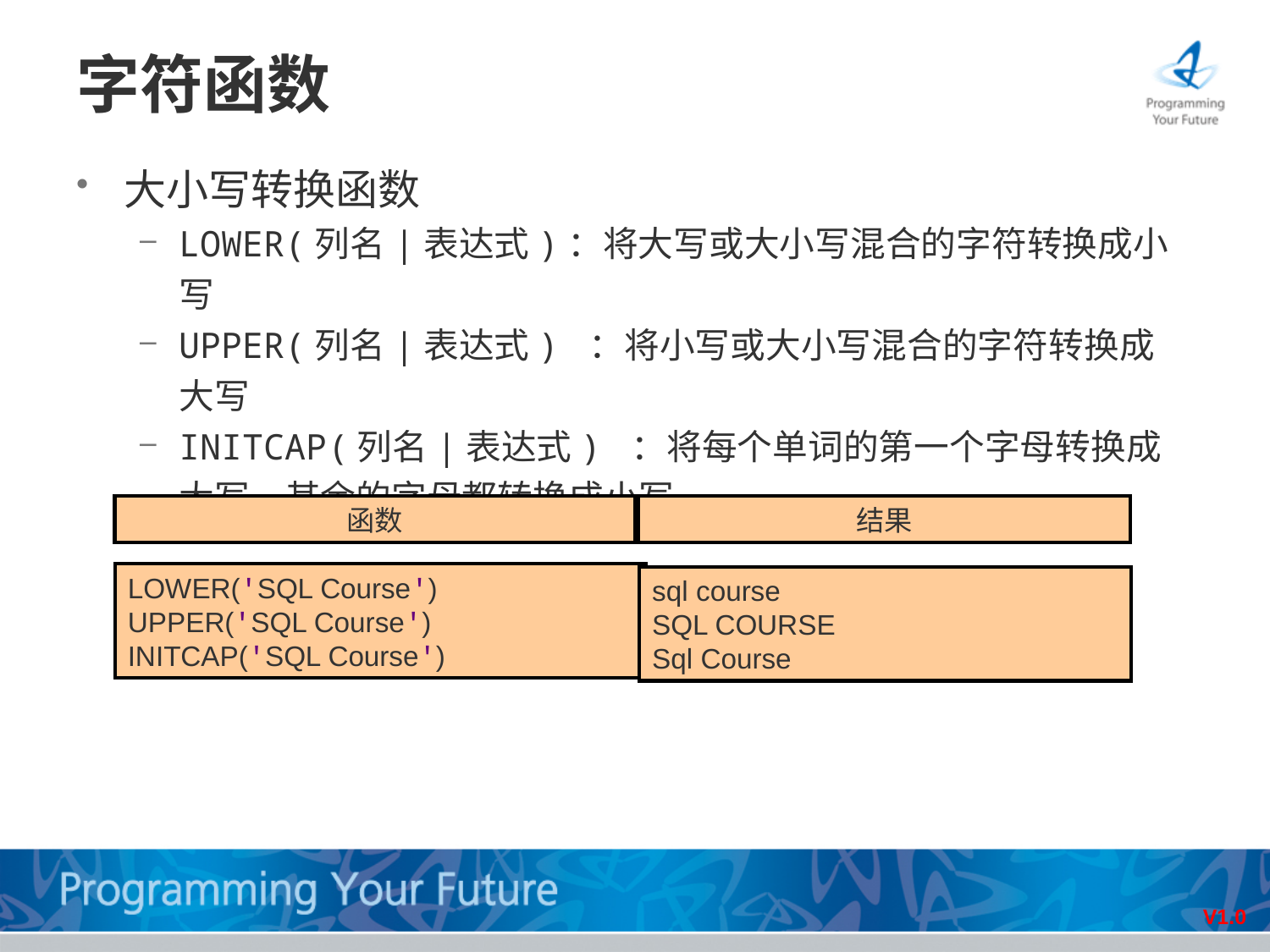

# 字符函数
大小写转换函数
LOWER(列名|表达式)：将大写或大小写混合的字符转换成小写
UPPER(列名|表达式) ：将小写或大小写混合的字符转换成大写
INITCAP(列名|表达式) ：将每个单词的第一个字母转换成大写，其余的字母都转换成小写

函数
结果
LOWER('SQL Course')
UPPER('SQL Course')
INITCAP('SQL Course')
sql course
SQL COURSE
Sql Course